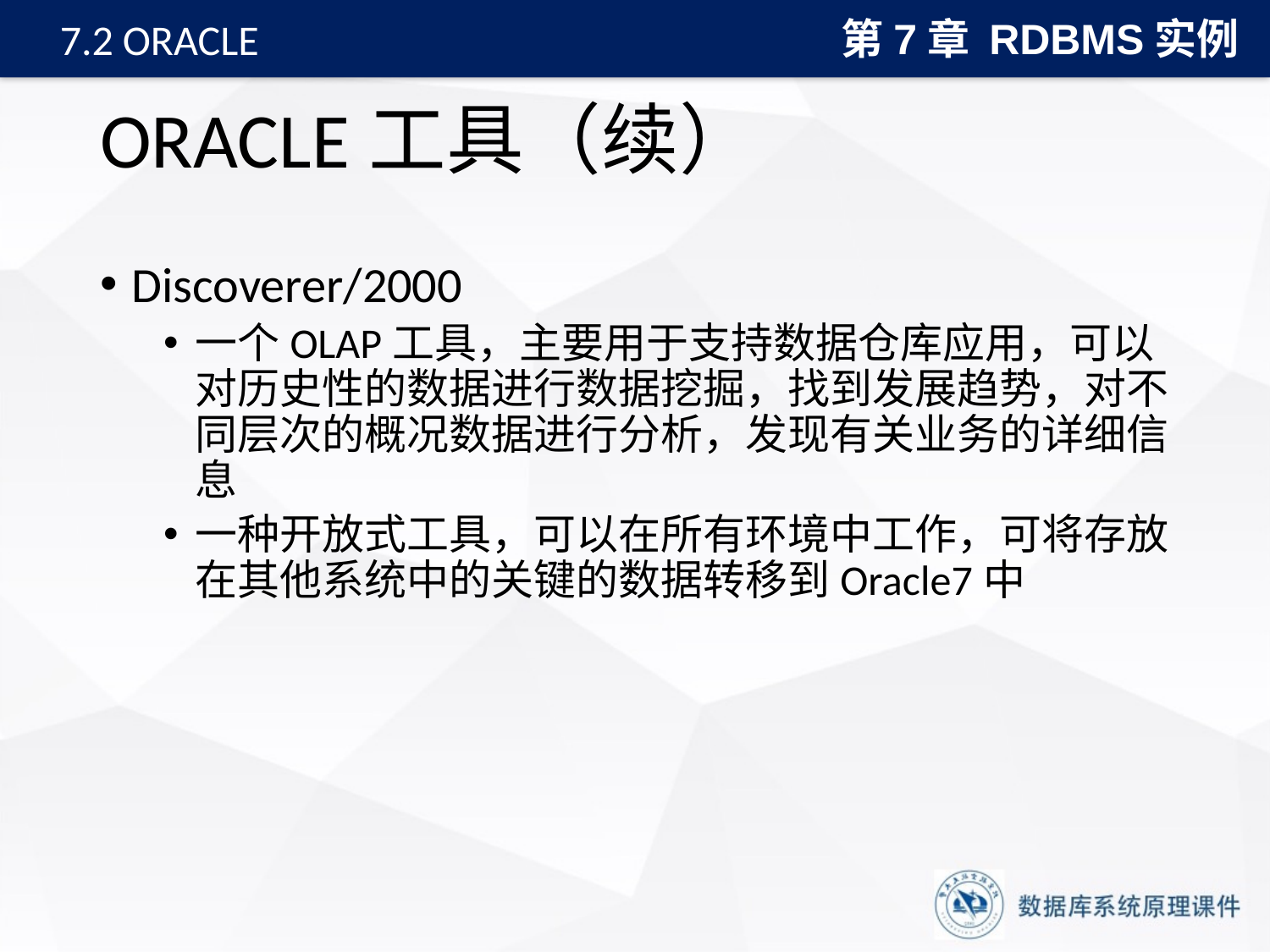

第7章 RDBMS实例
7.2 ORACLE
# ORACLE工具（续）
Discoverer/2000
一个OLAP工具，主要用于支持数据仓库应用，可以对历史性的数据进行数据挖掘，找到发展趋势，对不同层次的概况数据进行分析，发现有关业务的详细信息
一种开放式工具，可以在所有环境中工作，可将存放在其他系统中的关键的数据转移到Oracle7中